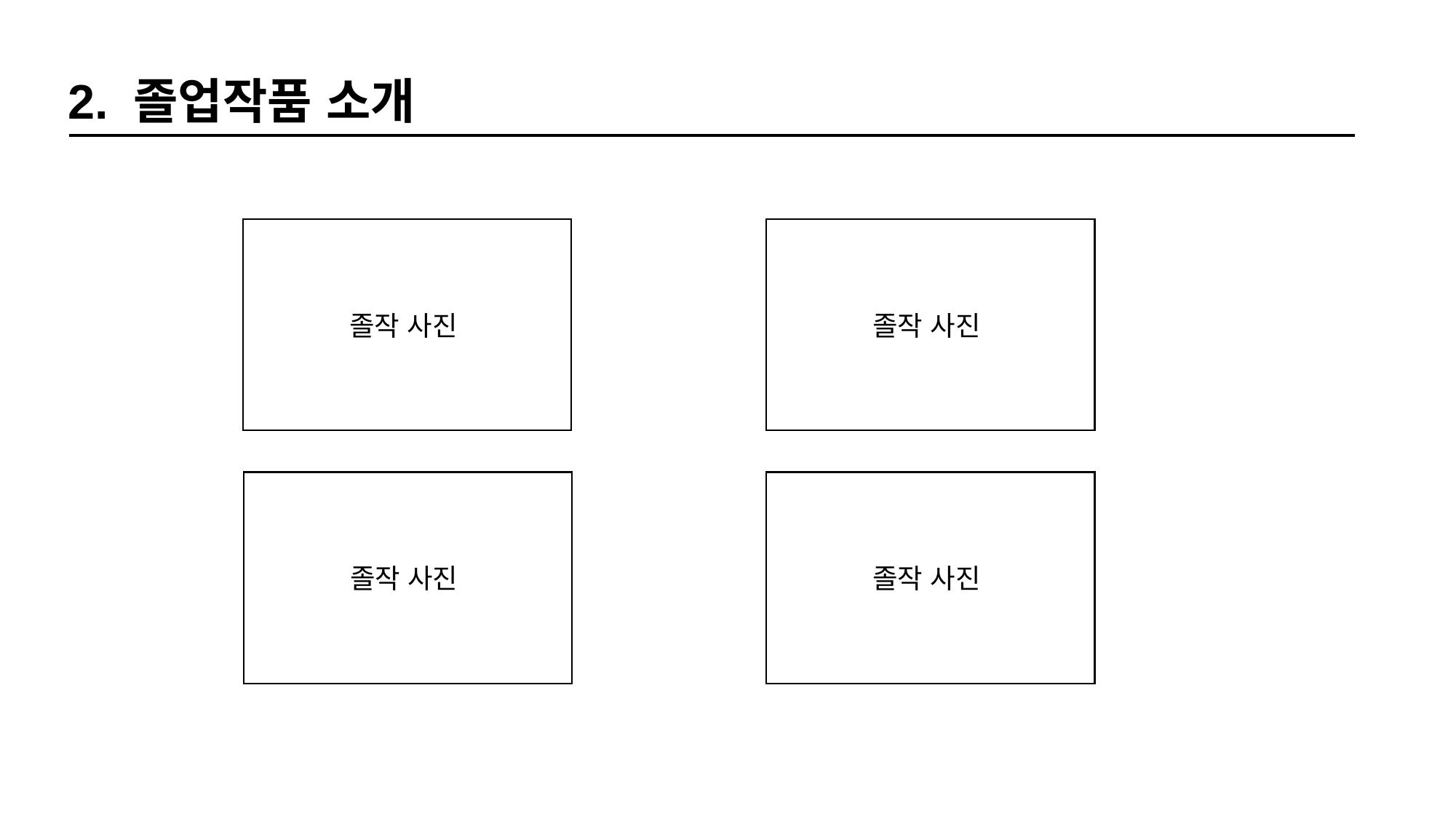

2. 졸업작품 소개
졸작 사진
졸작 사진
졸작 사진
졸작 사진